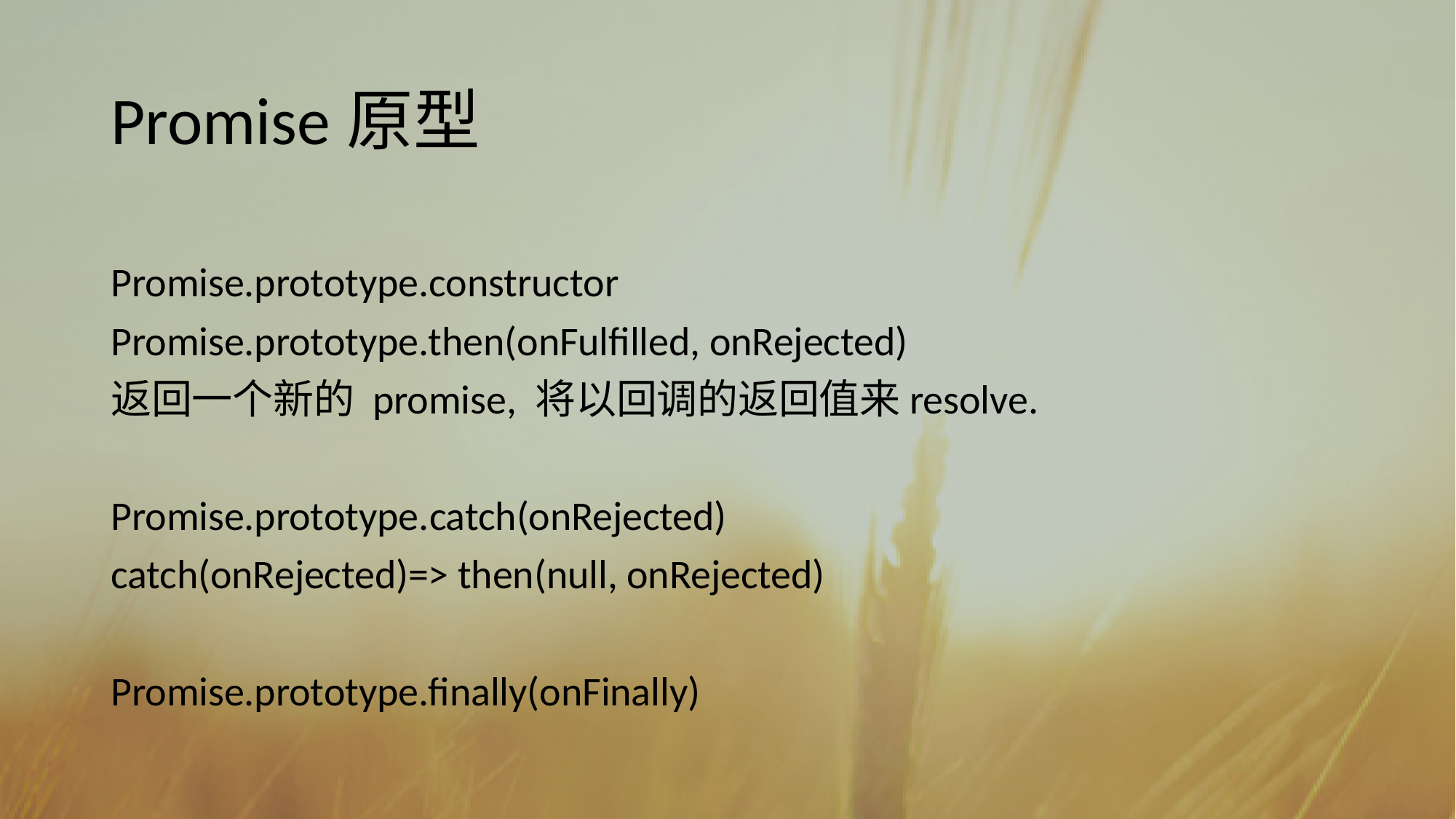

# Promise原型

Promise.prototype.constructor
Promise.prototype.then(onFulfilled, onRejected)
返回一个新的 promise, 将以回调的返回值来resolve.

Promise.prototype.catch(onRejected)
catch(onRejected)=> then(null, onRejected)

Promise.prototype.finally(onFinally)